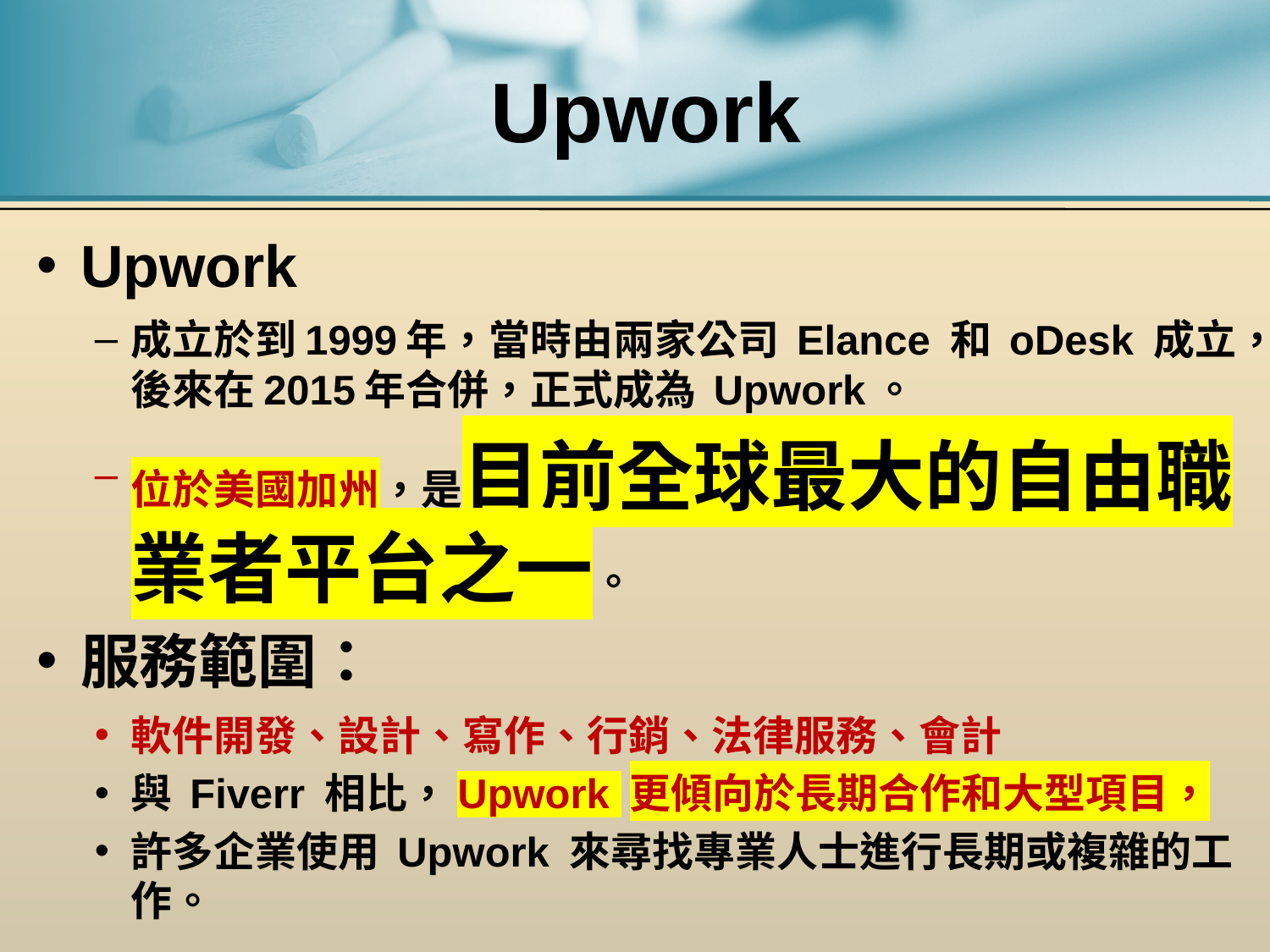

# Upwork
Upwork
成立於到1999年，當時由兩家公司 Elance 和 oDesk 成立，後來在2015年合併，正式成為 Upwork。
位於美國加州，是目前全球最大的自由職業者平台之一。
服務範圍：
軟件開發、設計、寫作、行銷、法律服務、會計
與 Fiverr 相比，Upwork 更傾向於長期合作和大型項目，
許多企業使用 Upwork 來尋找專業人士進行長期或複雜的工作。